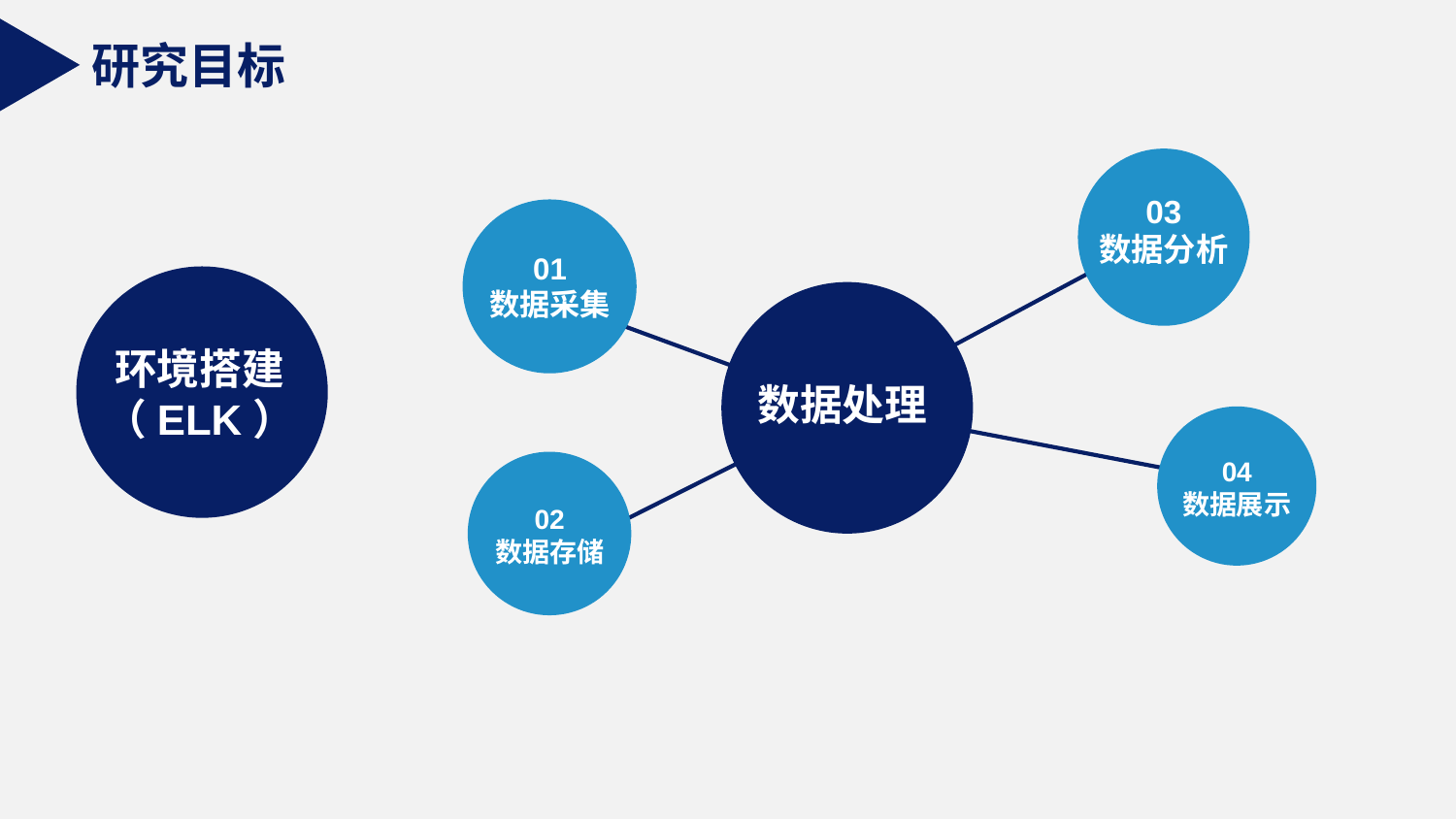

研究目标

03
数据分析

01
数据采集

环境搭建（ELK）

数据处理

04
数据展示

02
数据存储